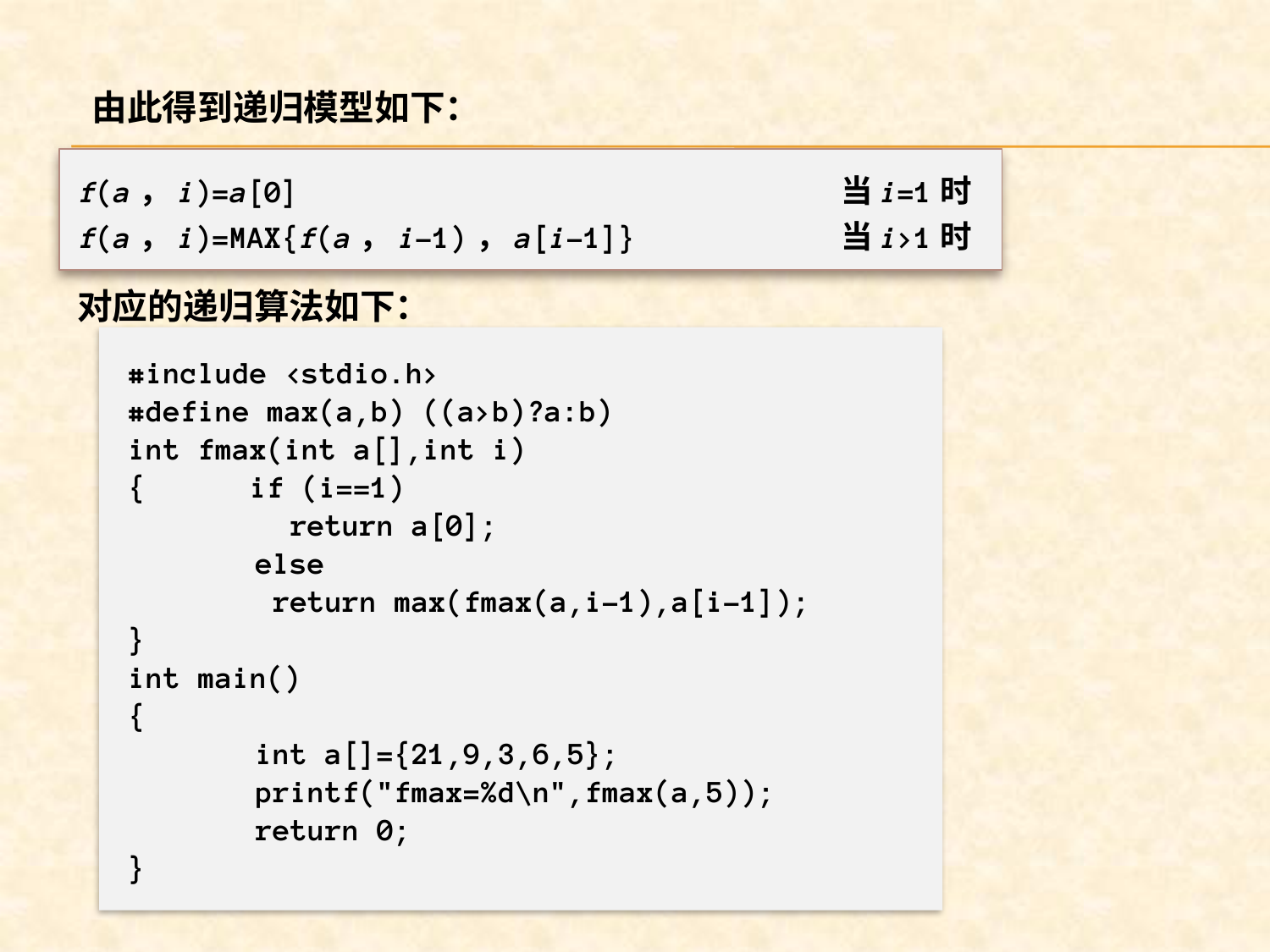

由此得到递归模型如下：
f(a，i)=a[0]					当i=1时
f(a，i)=MAX{f(a，i-1)，a[i-1]}		当i>1时
对应的递归算法如下：
#include <stdio.h>
#define max(a,b) ((a>b)?a:b)
int fmax(int a[],int i)
{      if (i==1)
	  return a[0];
	else
	 return max(fmax(a,i-1),a[i-1]);
}
int main()
{
	int a[]={21,9,3,6,5};
	printf("fmax=%d\n",fmax(a,5));
	return 0;
}